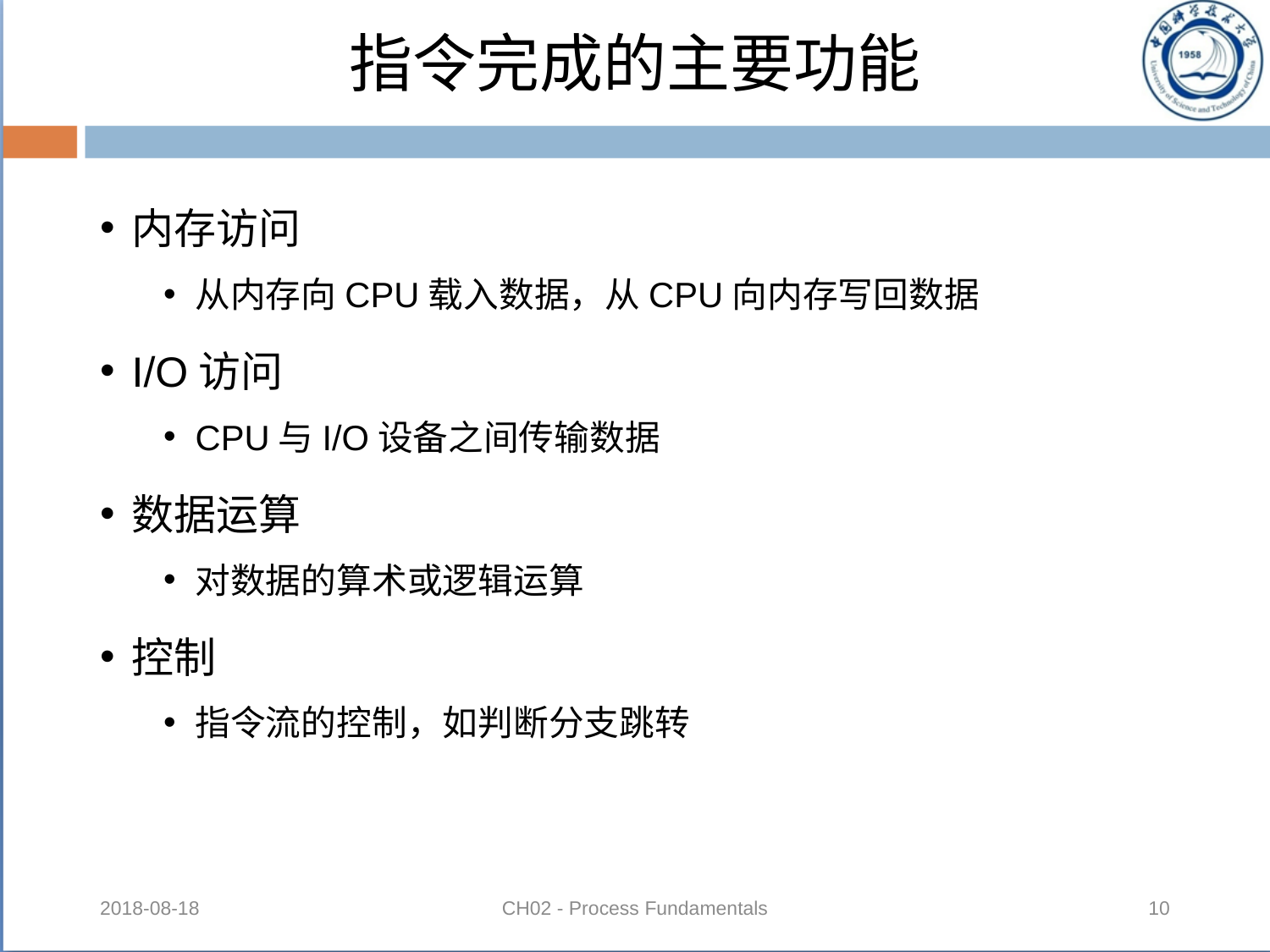

# 指令完成的主要功能
内存访问
从内存向CPU载入数据，从CPU向内存写回数据
I/O访问
CPU与I/O设备之间传输数据
数据运算
对数据的算术或逻辑运算
控制
指令流的控制，如判断分支跳转
2018-08-18
CH02 - Process Fundamentals
10